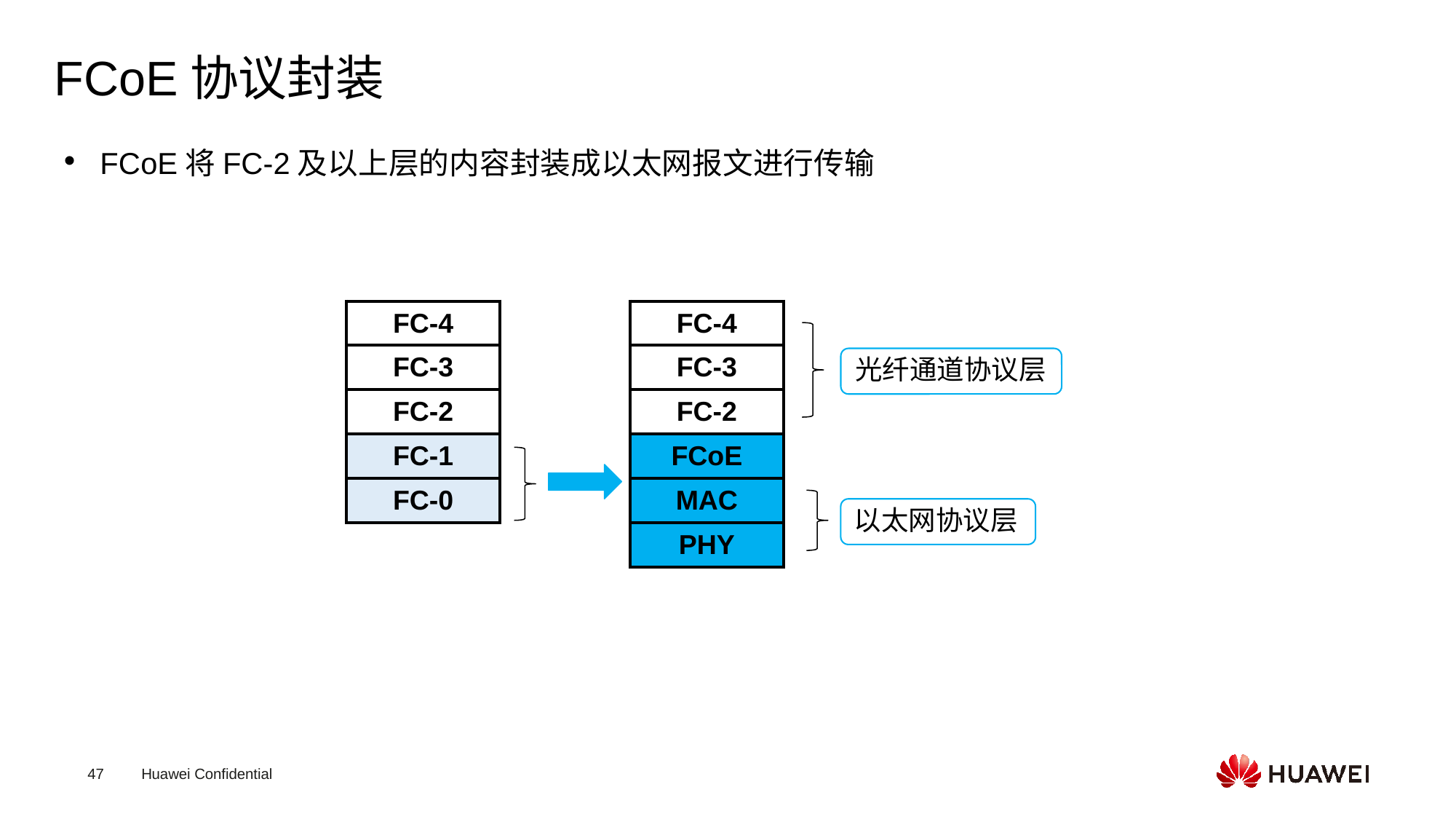

# FCoE协议封装
FCoE将FC-2及以上层的内容封装成以太网报文进行传输
| FC-4 |
| --- |
| FC-3 |
| FC-2 |
| FC-1 |
| FC-0 |
| FC-4 |
| --- |
| FC-3 |
| FC-2 |
| FCoE |
| MAC |
| PHY |

光纤通道协议层

以太网协议层